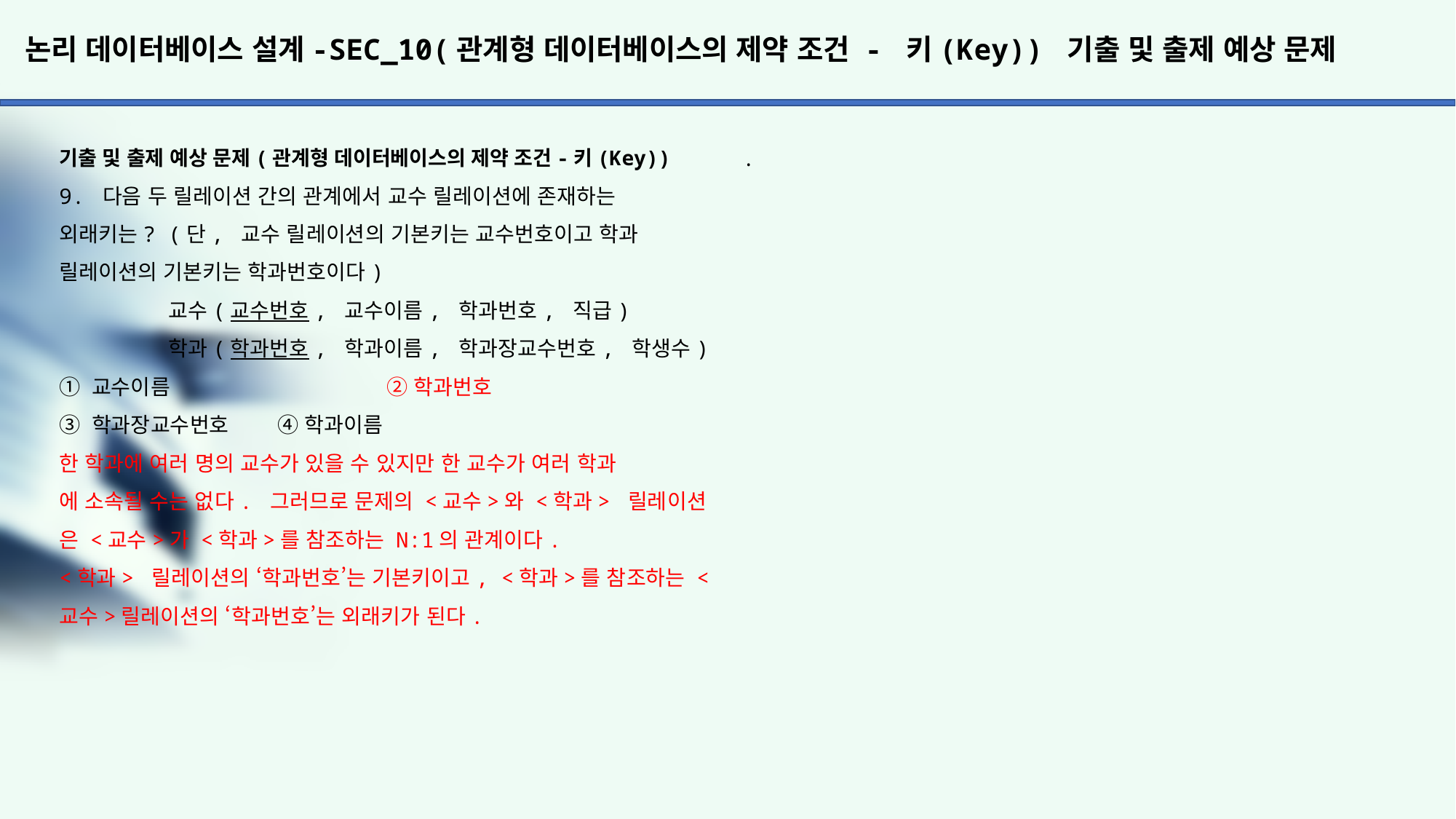

# 논리 데이터베이스 설계-SEC_10(관계형 데이터베이스의 제약 조건 - 키(Key)) 기출 및 출제 예상 문제
.
기출 및 출제 예상 문제(관계형 데이터베이스의 제약 조건-키(Key))
9. 다음 두 릴레이션 간의 관계에서 교수 릴레이션에 존재하는
외래키는? (단, 교수 릴레이션의 기본키는 교수번호이고 학과
릴레이션의 기본키는 학과번호이다)
	교수(교수번호, 교수이름, 학과번호, 직급)
	학과(학과번호, 학과이름, 학과장교수번호, 학생수)
① 교수이름		② 학과번호
③ 학과장교수번호	④ 학과이름
한 학과에 여러 명의 교수가 있을 수 있지만 한 교수가 여러 학과
에 소속될 수는 없다. 그러므로 문제의 <교수>와 <학과> 릴레이션
은 <교수>가 <학과>를 참조하는 N:1의 관계이다.
<학과> 릴레이션의 ‘학과번호’는 기본키이고, <학과>를 참조하는 <교수>릴레이션의 ‘학과번호’는 외래키가 된다.